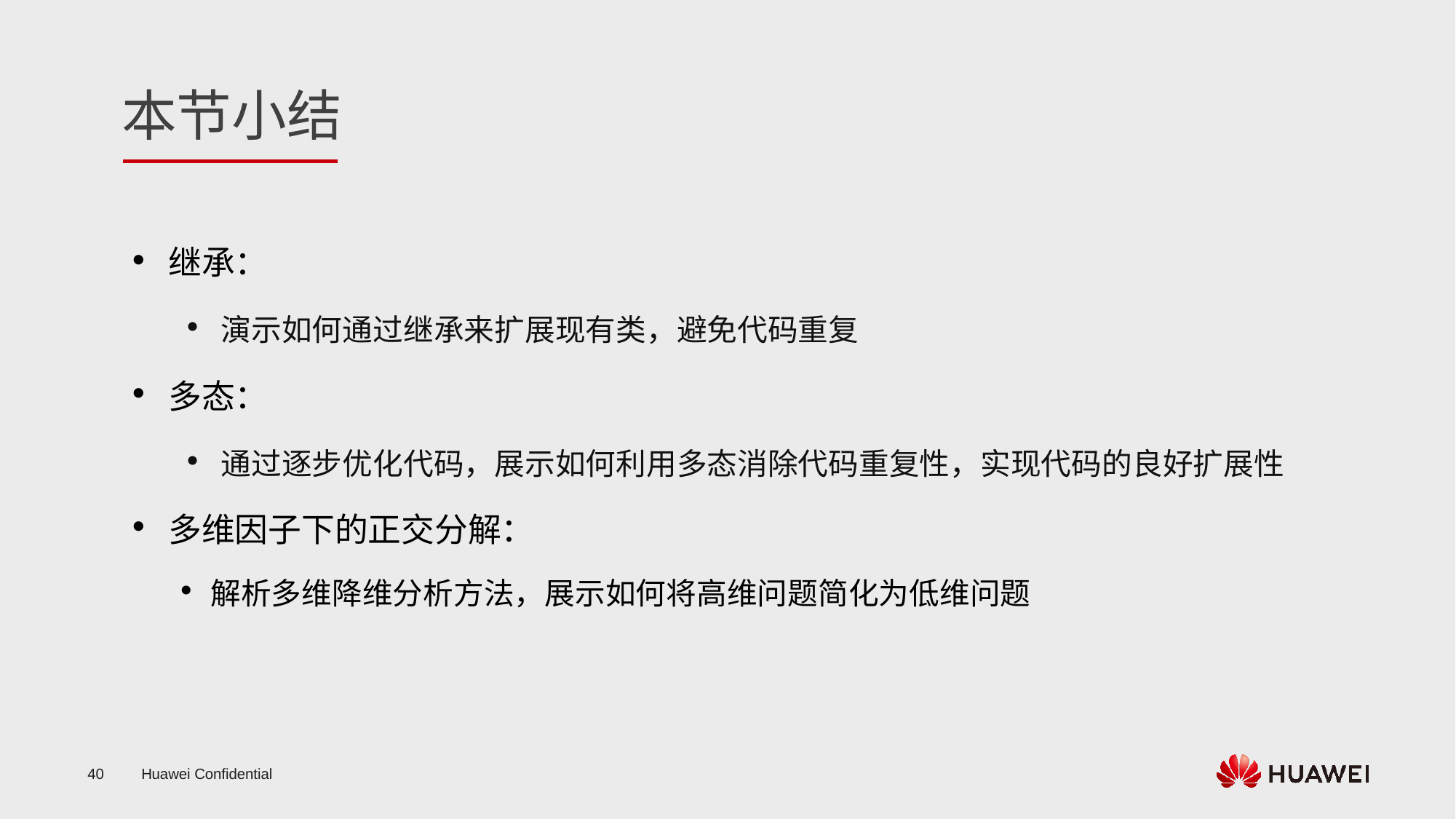

继承：
演示如何通过继承来扩展现有类，避免代码重复
多态：
通过逐步优化代码，展示如何利用多态消除代码重复性，实现代码的良好扩展性
多维因子下的正交分解：
解析多维降维分析方法，展示如何将高维问题简化为低维问题